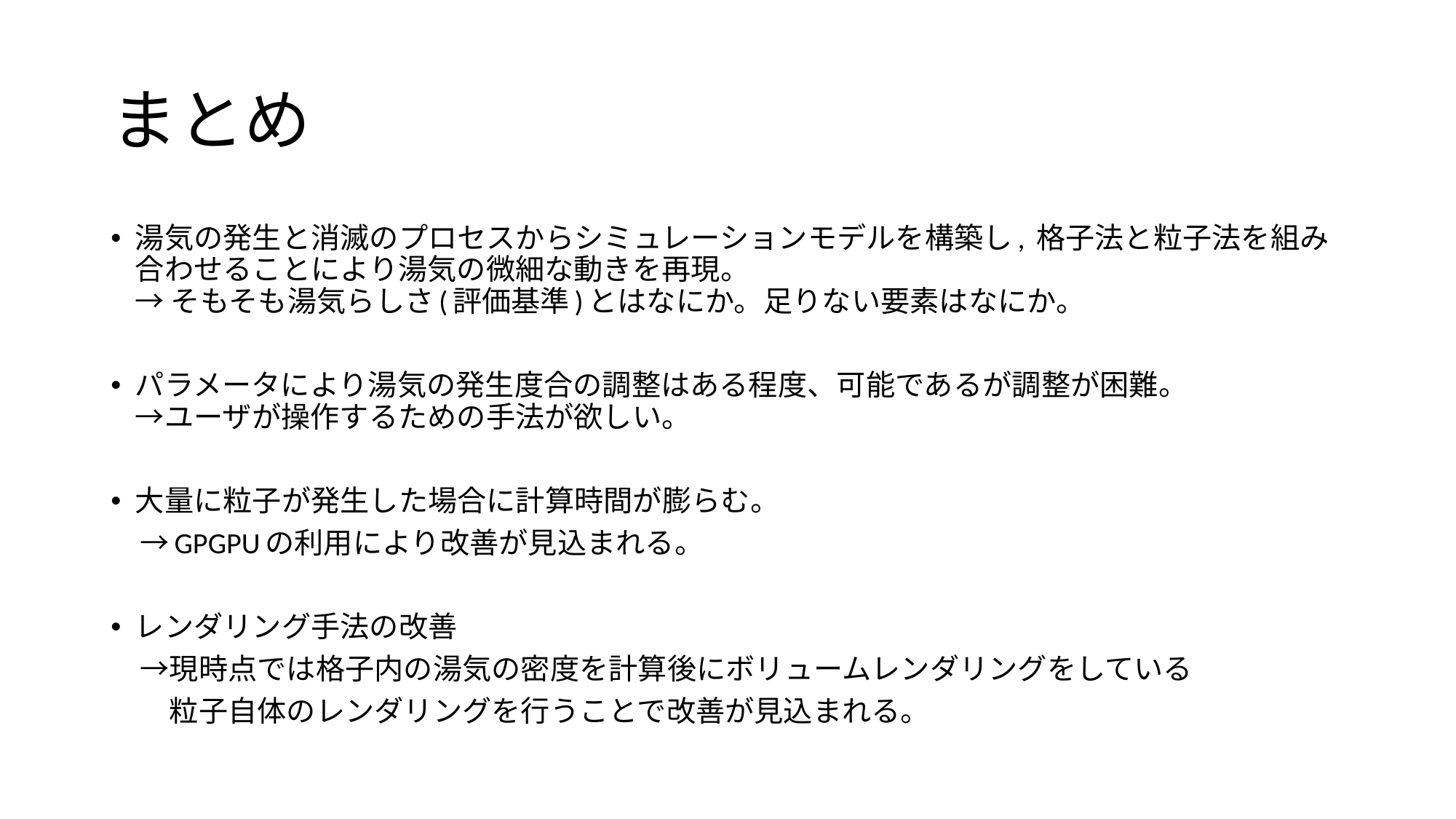

# まとめ
湯気の発生と消滅のプロセスからシミュレーションモデルを構築し, 格子法と粒子法を組み合わせることにより湯気の微細な動きを再現。
→ そもそも湯気らしさ(評価基準)とはなにか。足りない要素はなにか。

パラメータにより湯気の発生度合の調整はある程度、可能であるが調整が困難。
→ユーザが操作するための手法が欲しい。

大量に粒子が発生した場合に計算時間が膨らむ。
　→GPGPUの利用により改善が見込まれる。

レンダリング手法の改善
　→現時点では格子内の湯気の密度を計算後にボリュームレンダリングをしている
　　粒子自体のレンダリングを行うことで改善が見込まれる。